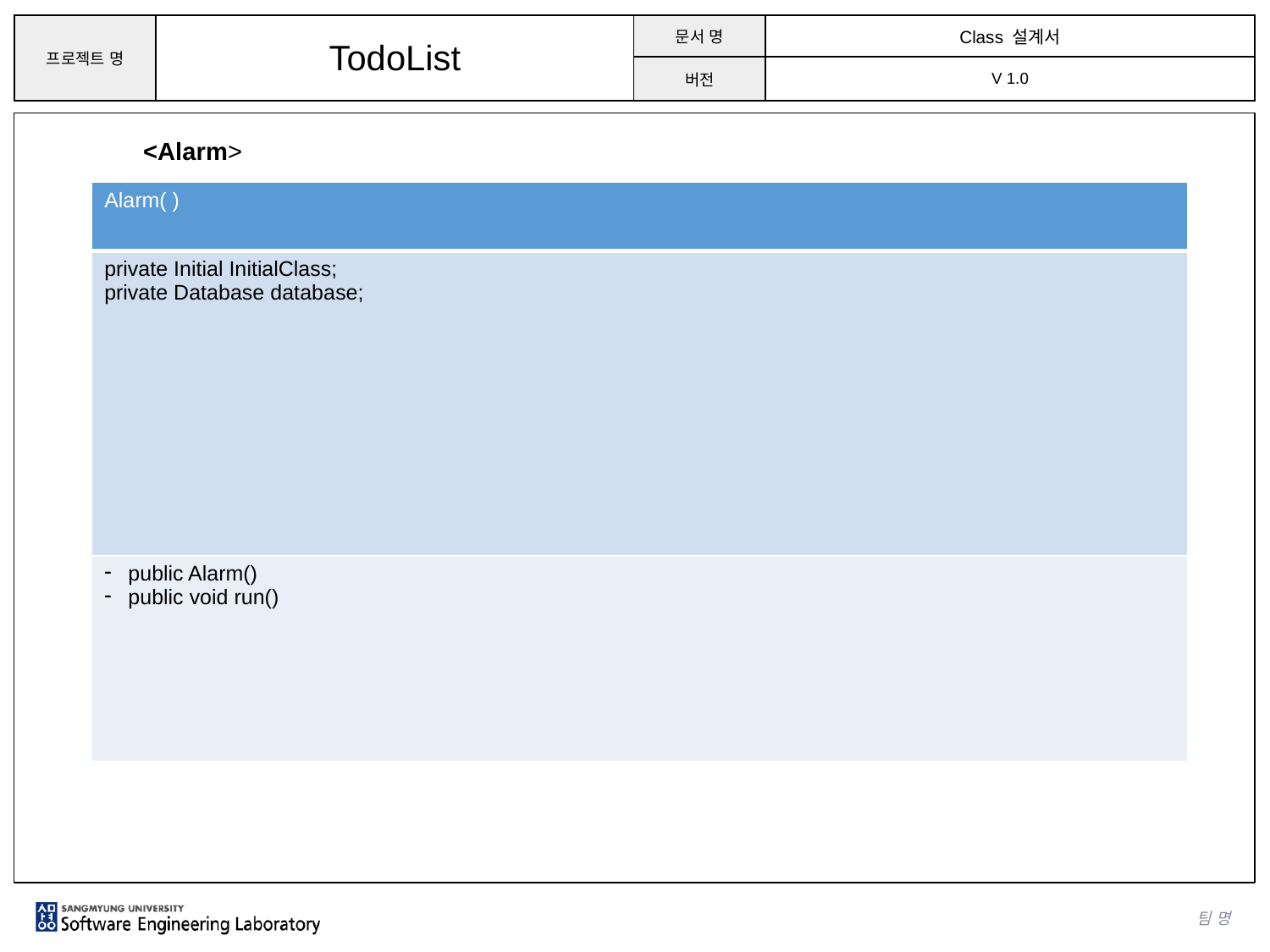

<Alarm>
| Alarm( ) |
| --- |
| private Initial InitialClass; private Database database; |
| public Alarm() public void run() |
팀 명